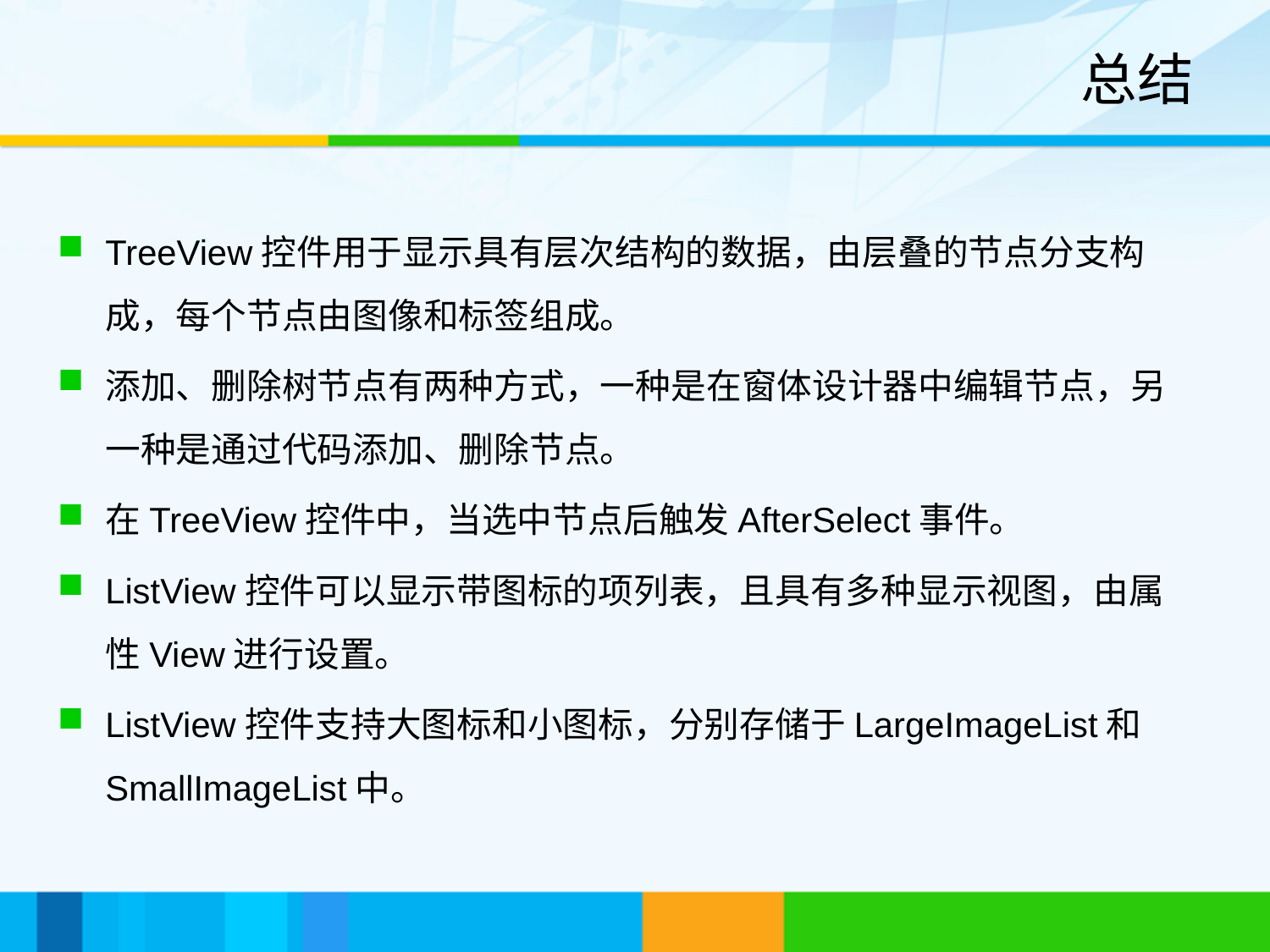

# 总结
TreeView控件用于显示具有层次结构的数据，由层叠的节点分支构成，每个节点由图像和标签组成。
添加、删除树节点有两种方式，一种是在窗体设计器中编辑节点，另一种是通过代码添加、删除节点。
在TreeView控件中，当选中节点后触发AfterSelect事件。
ListView控件可以显示带图标的项列表，且具有多种显示视图，由属性View进行设置。
ListView控件支持大图标和小图标，分别存储于LargeImageList和SmallImageList中。